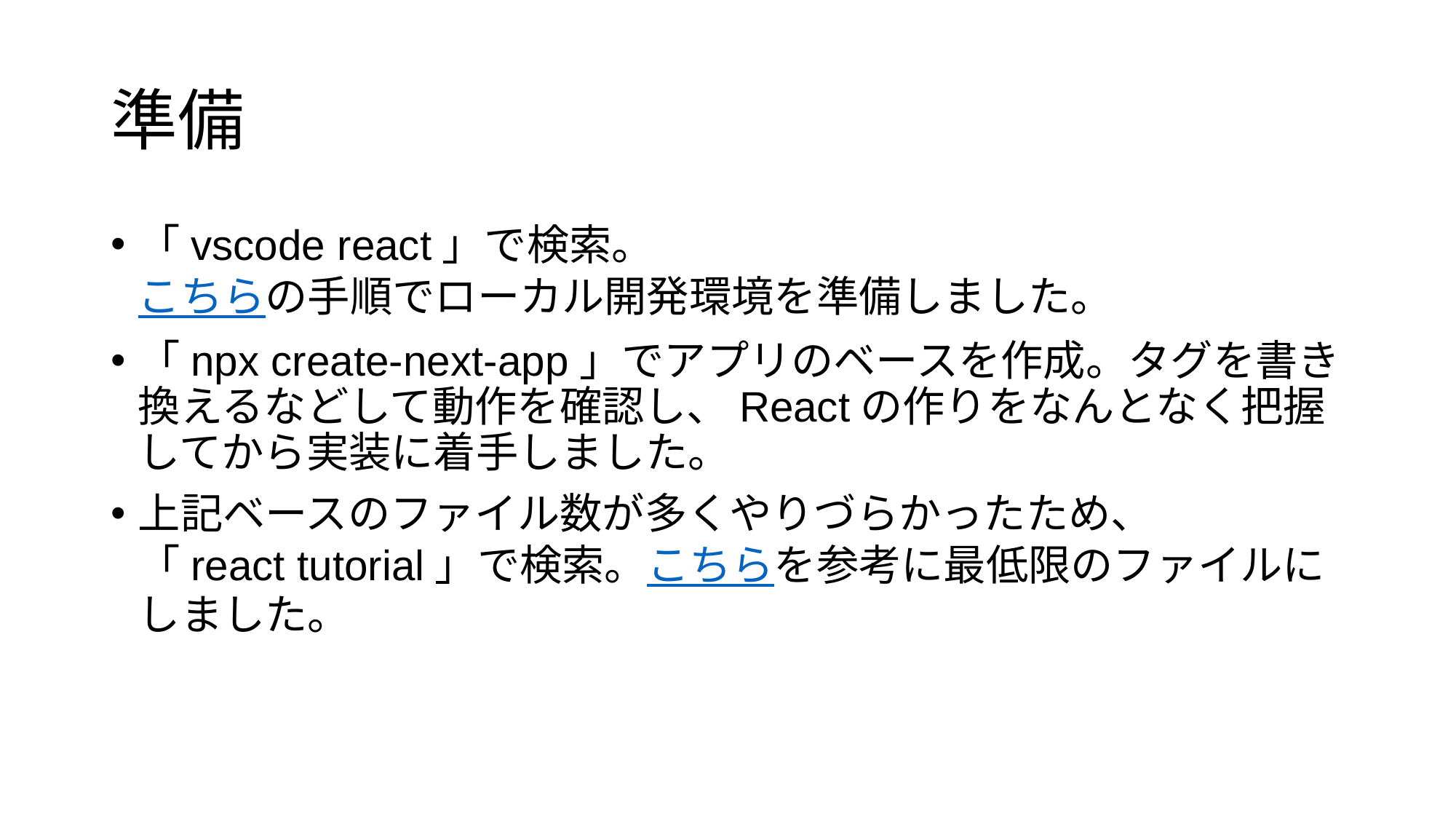

# 準備
「vscode react」で検索。
こちらの手順でローカル開発環境を準備しました。
「npx create-next-app」でアプリのベースを作成。タグを書き換えるなどして動作を確認し、Reactの作りをなんとなく把握してから実装に着手しました。
上記ベースのファイル数が多くやりづらかったため、
「react tutorial」で検索。こちらを参考に最低限のファイルにしました。